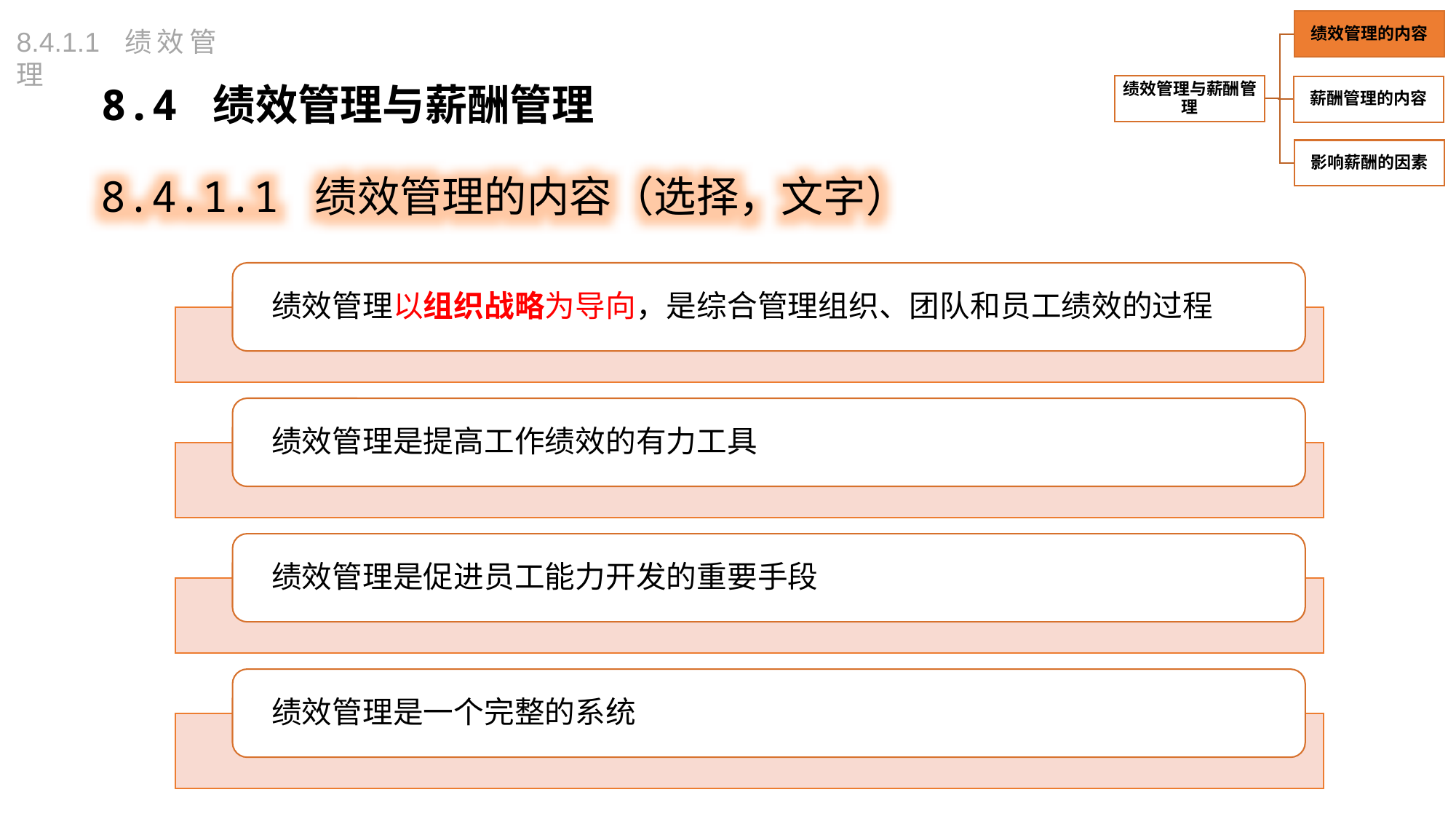

绩效管理与薪酬管理
绩效管理的内容
薪酬管理的内容
影响薪酬的因素
8.4.1.1 绩效管理
8.4 绩效管理与薪酬管理
8.4.1.1 绩效管理的内容（选择，文字）
绩效管理以组织战略为导向，是综合管理组织、团队和员工绩效的过程
绩效管理是提高工作绩效的有力工具
绩效管理是促进员工能力开发的重要手段
绩效管理是一个完整的系统